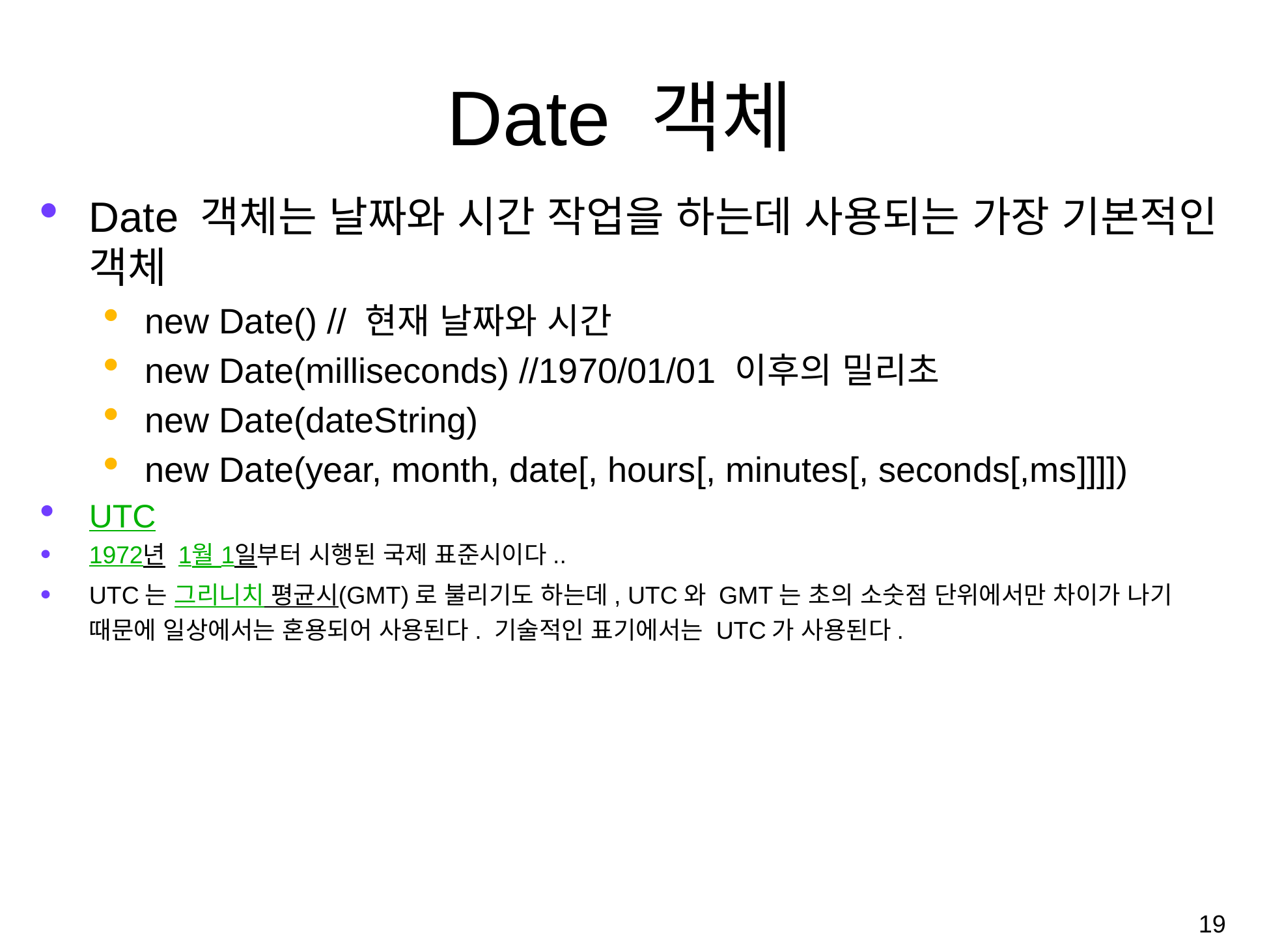

# Date 객체
Date 객체는 날짜와 시간 작업을 하는데 사용되는 가장 기본적인 객체
new Date() // 현재 날짜와 시간
new Date(milliseconds) //1970/01/01 이후의 밀리초
new Date(dateString)
new Date(year, month, date[, hours[, minutes[, seconds[,ms]]]])
UTC
1972년 1월 1일부터 시행된 국제 표준시이다..
UTC는 그리니치 평균시(GMT)로 불리기도 하는데, UTC와 GMT는 초의 소숫점 단위에서만 차이가 나기 때문에 일상에서는 혼용되어 사용된다. 기술적인 표기에서는 UTC가 사용된다.

19